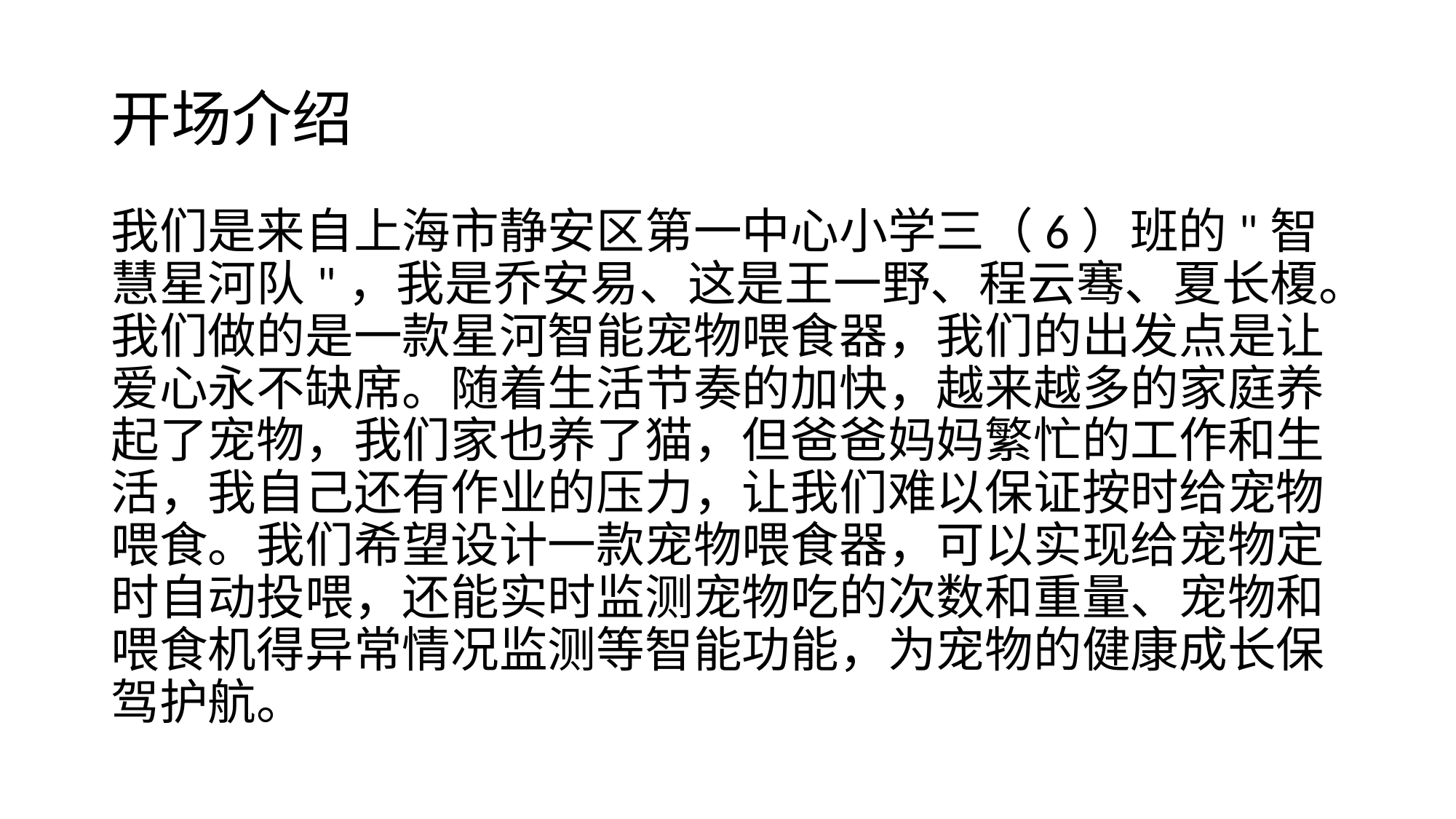

# 开场介绍 我们是来自上海市静安区第一中心小学三（6）班的"智慧星河队"，我是乔安易、这是王一野、程云骞、夏长榎。我们做的是一款星河智能宠物喂食器，我们的出发点是让爱心永不缺席。随着生活节奏的加快，越来越多的家庭养起了宠物，我们家也养了猫，但爸爸妈妈繁忙的工作和生活，我自己还有作业的压力，让我们难以保证按时给宠物喂食。我们希望设计一款宠物喂食器，可以实现给宠物定时自动投喂，还能实时监测宠物吃的次数和重量、宠物和喂食机得异常情况监测等智能功能，为宠物的健康成长保驾护航。